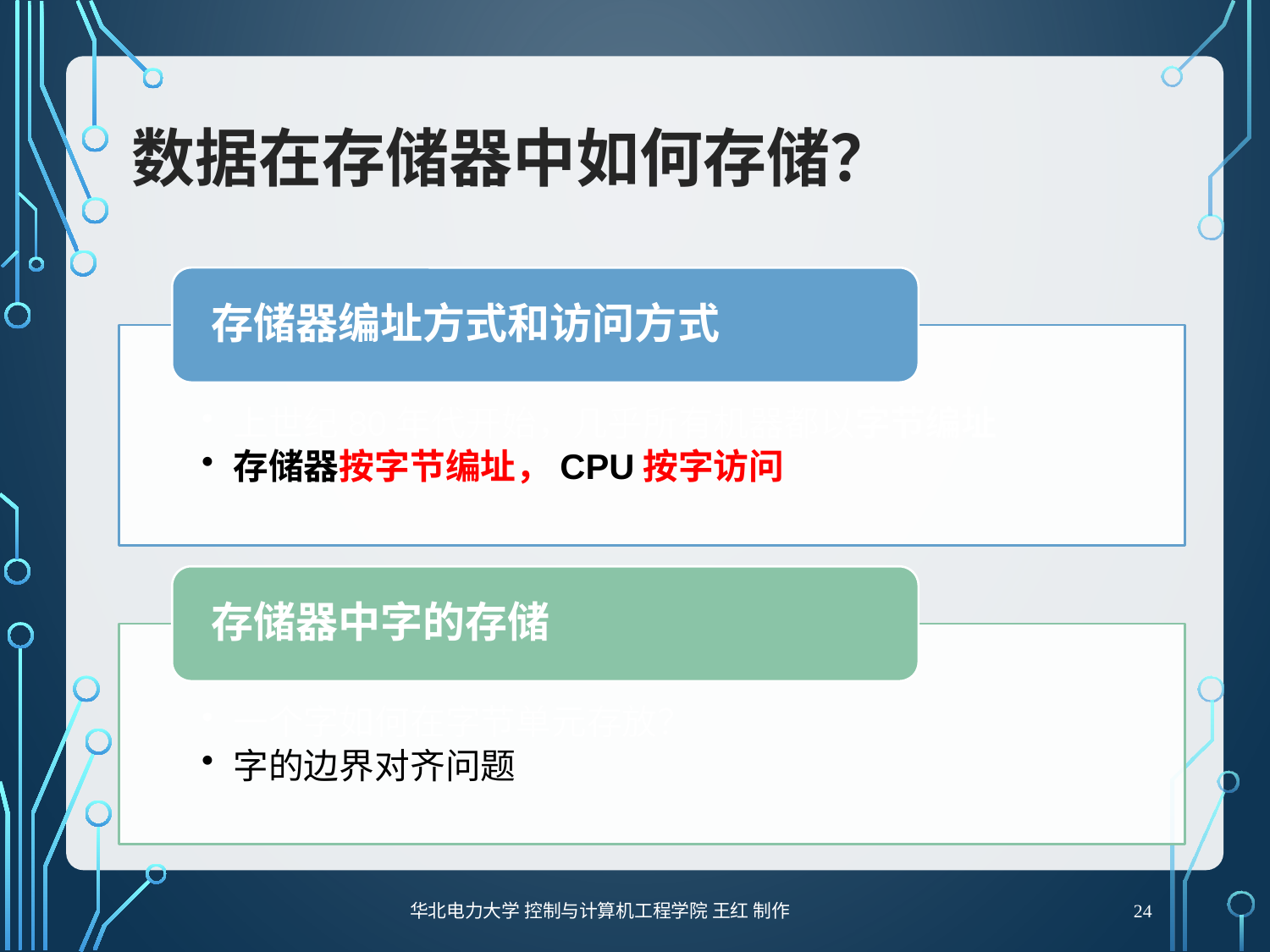

# 数据在存储器中如何存储？
上世纪80年代开始，几乎所有机器都以字节编址
存储器按字节编址，CPU按字访问
存储器编址方式和访问方式
一个字如何在字节单元存放？
字的边界对齐问题
存储器中字的存储
24
华北电力大学 控制与计算机工程学院 王红 制作